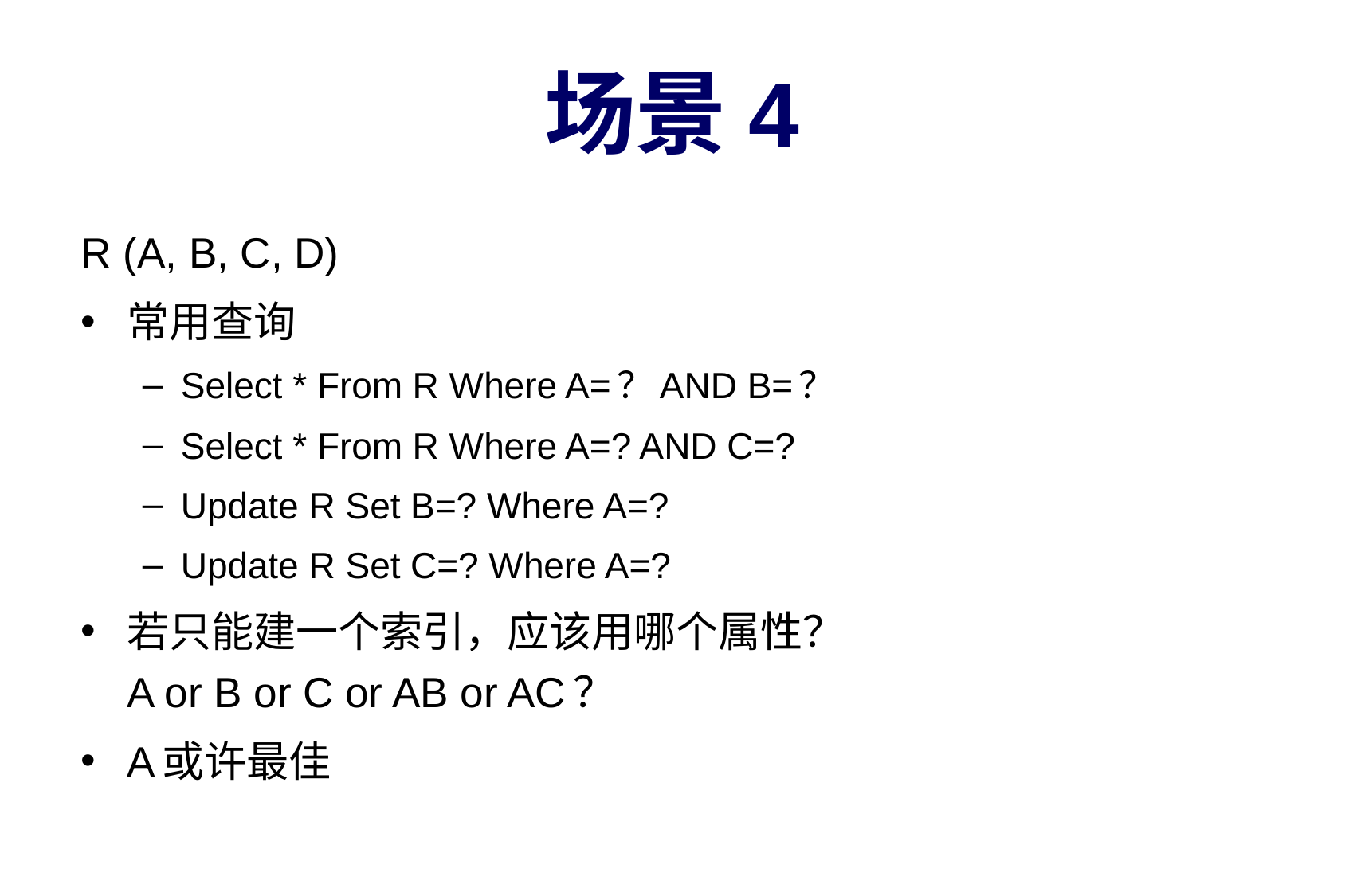

# 场景4
R (A, B, C, D)
常用查询
Select * From R Where A=？AND B=？
Select * From R Where A=? AND C=?
Update R Set B=? Where A=?
Update R Set C=? Where A=?
若只能建一个索引，应该用哪个属性？
A or B or C or AB or AC？
A或许最佳